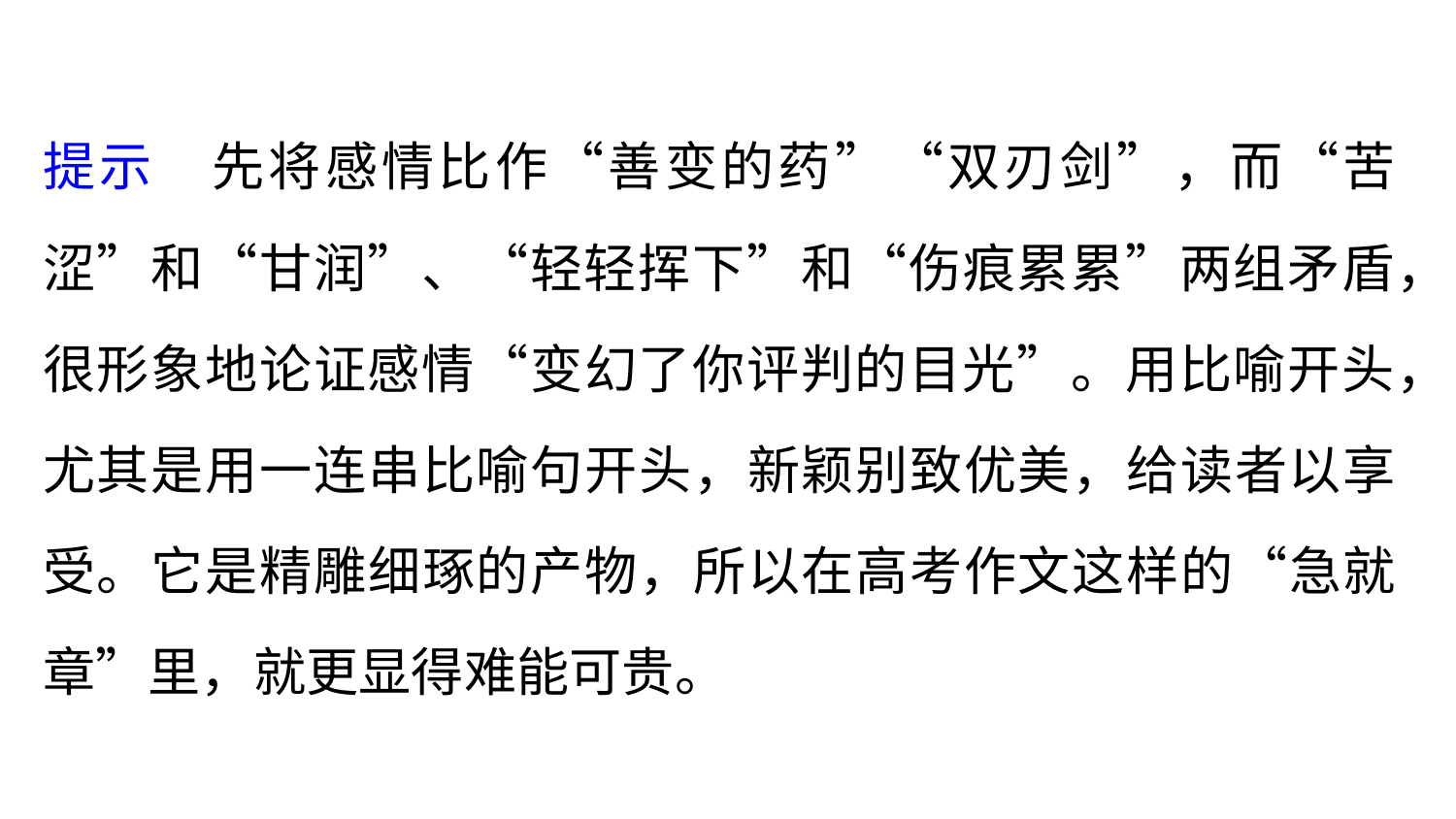

提示　先将感情比作“善变的药”“双刃剑”，而“苦涩”和“甘润”、“轻轻挥下”和“伤痕累累”两组矛盾，很形象地论证感情“变幻了你评判的目光”。用比喻开头，尤其是用一连串比喻句开头，新颖别致优美，给读者以享受。它是精雕细琢的产物，所以在高考作文这样的“急就章”里，就更显得难能可贵。